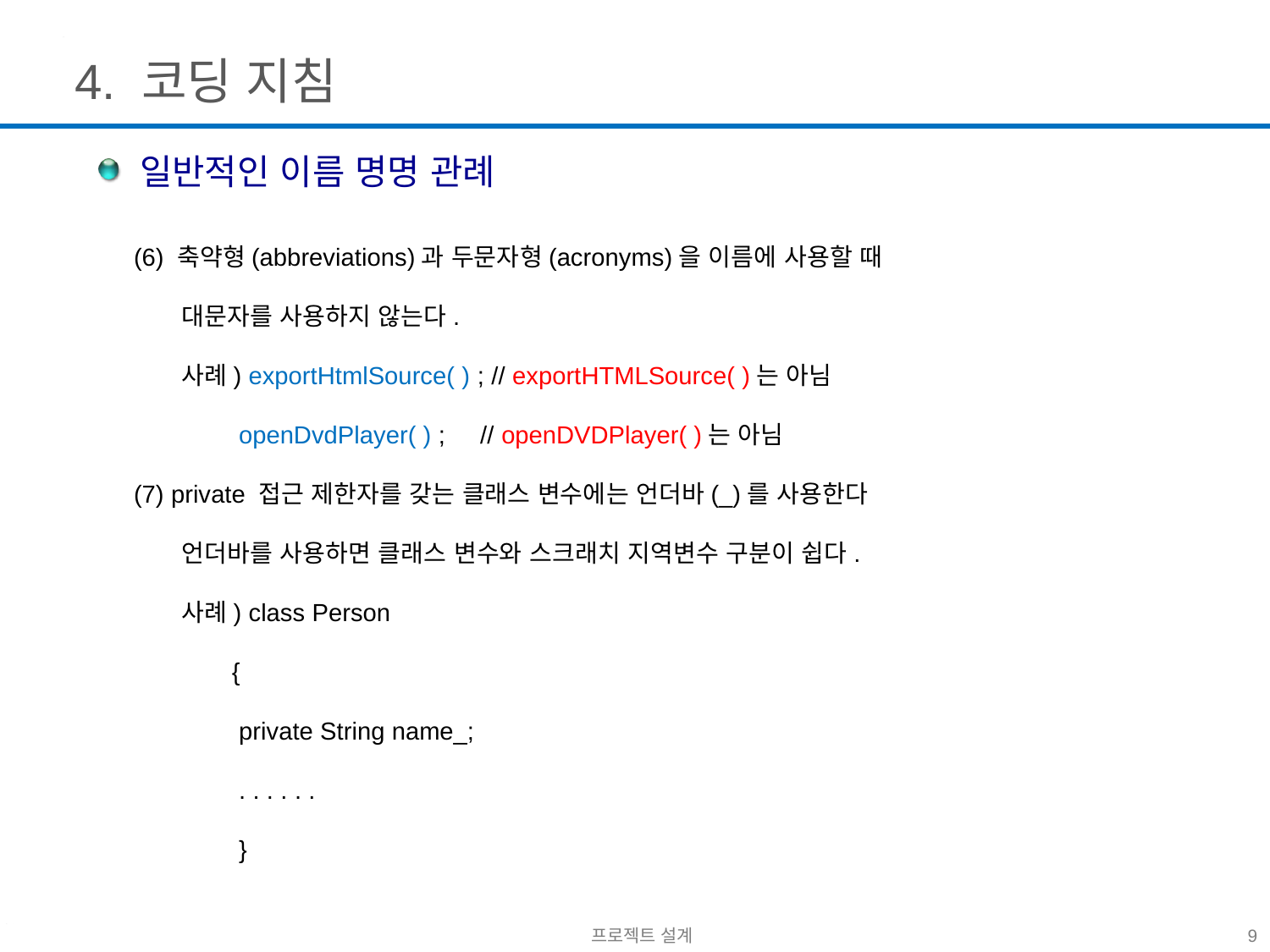

4. 코딩 지침
 일반적인 이름 명명 관례
(6) 축약형(abbreviations)과 두문자형(acronyms)을 이름에 사용할 때
      대문자를 사용하지 않는다.
      사례) exportHtmlSource( ) ; // exportHTMLSource( )는 아님
               openDvdPlayer( ) ;     // openDVDPlayer( )는 아님
(7) private 접근 제한자를 갖는 클래스 변수에는 언더바(_)를 사용한다
      언더바를 사용하면 클래스 변수와 스크래치 지역변수 구분이 쉽다.
      사례) class Person
              {
               private String name_;
               . . . . . .
               }